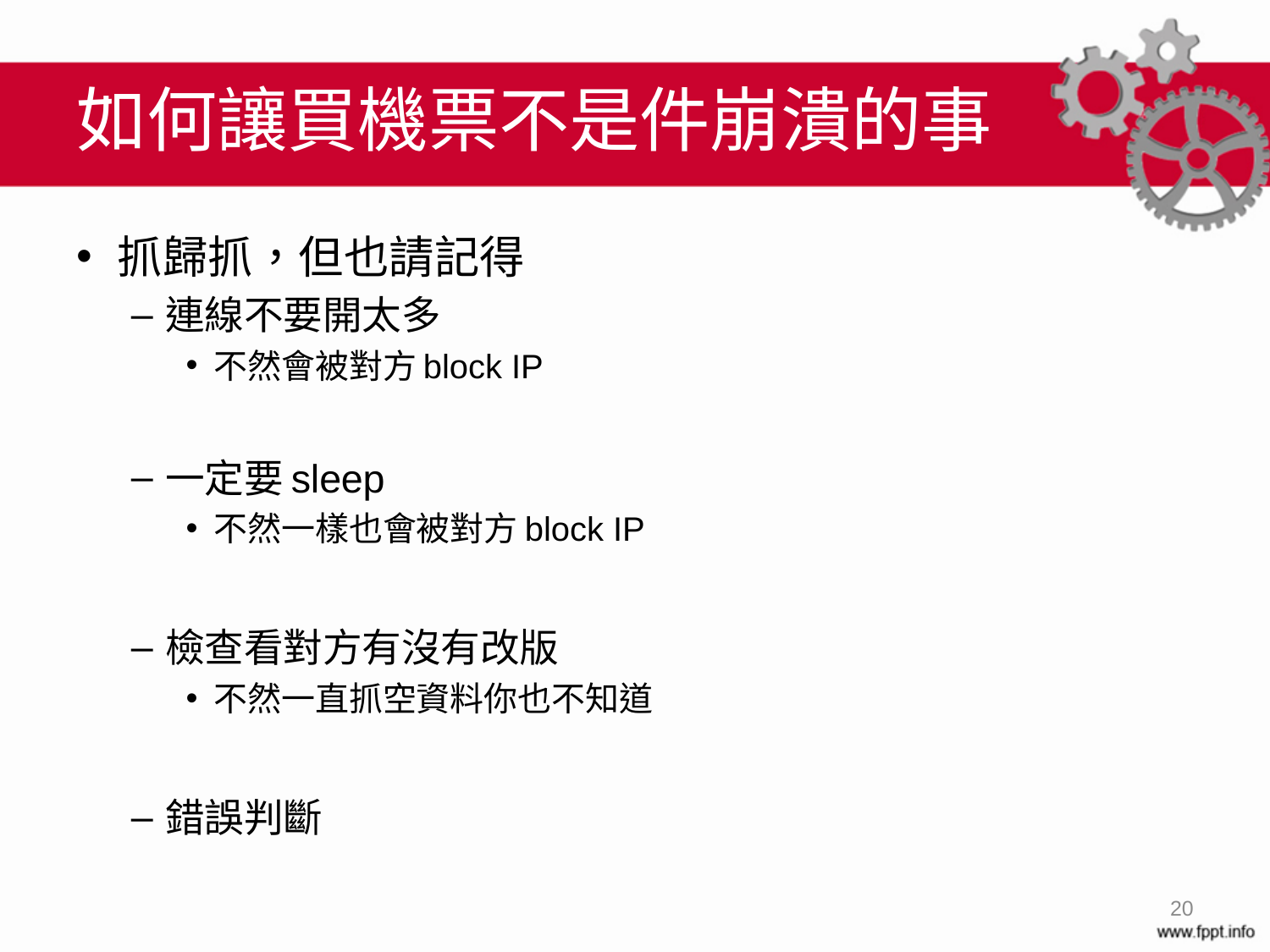

# 如何讓買機票不是件崩潰的事
抓歸抓，但也請記得
連線不要開太多
不然會被對方block IP

一定要sleep
不然一樣也會被對方block IP

檢查看對方有沒有改版
不然一直抓空資料你也不知道

錯誤判斷
20